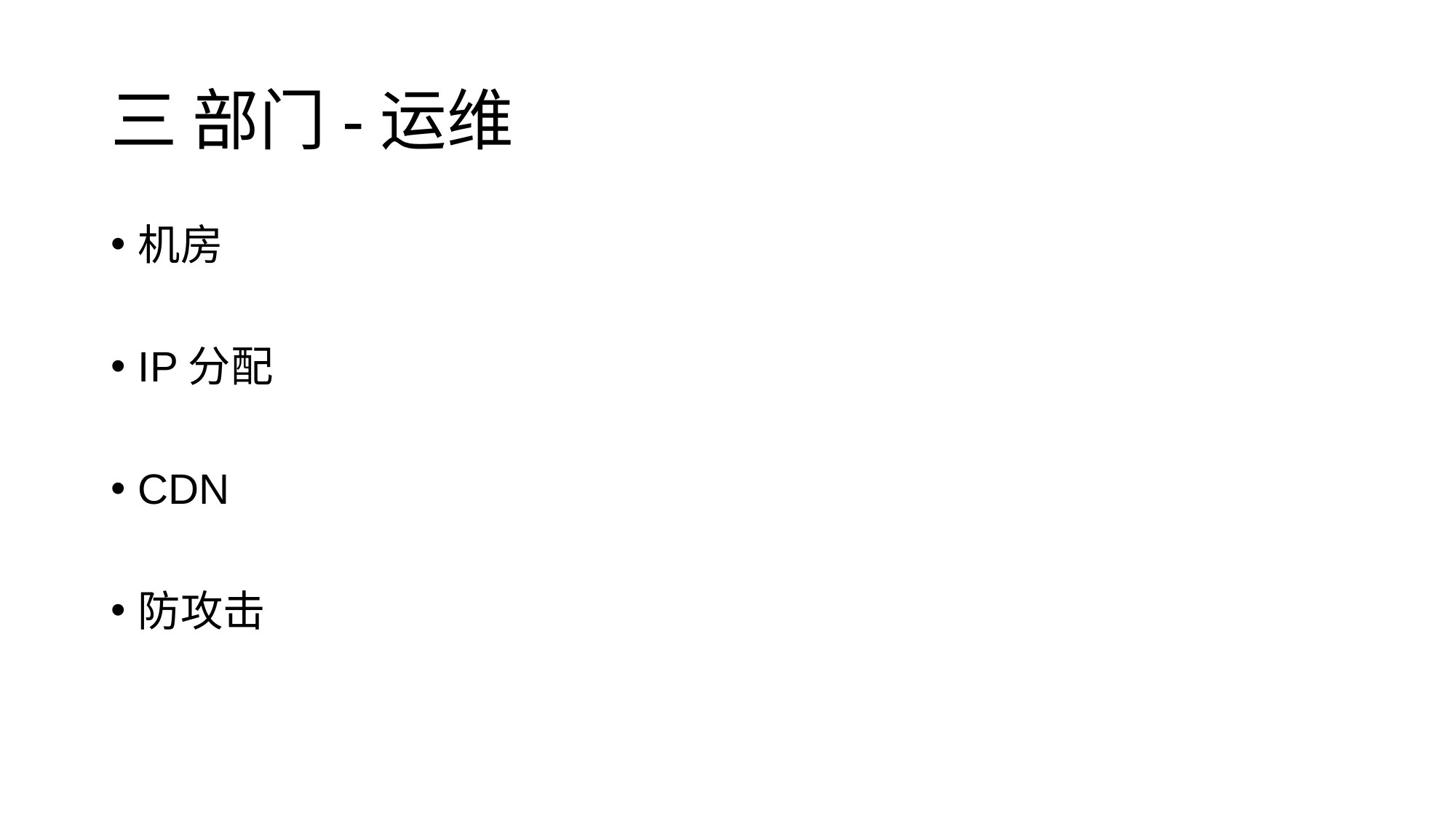

# 三 部门-运维
机房

IP分配

CDN

防攻击